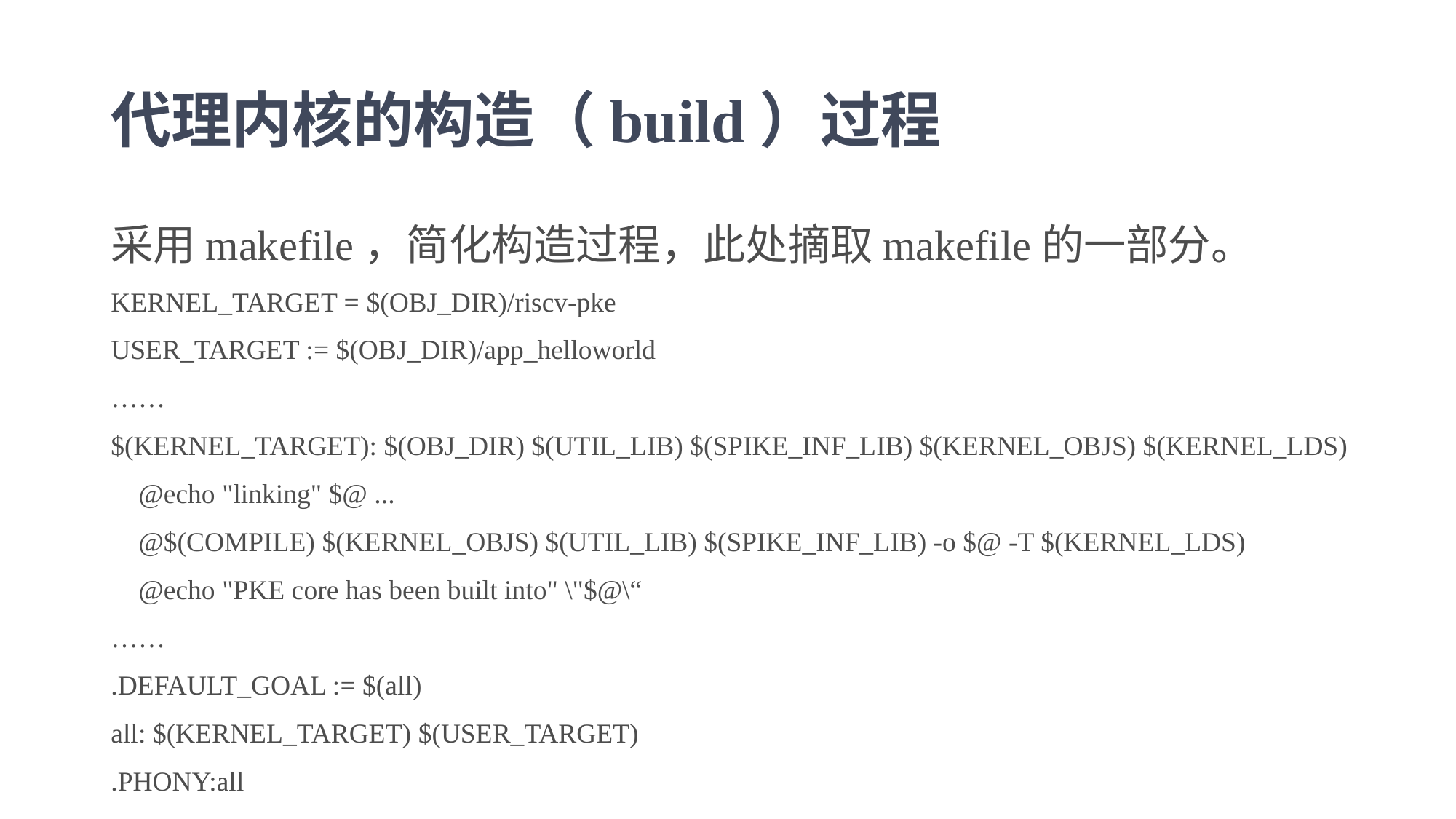

# 代理内核的构造（build）过程
采用makefile，简化构造过程，此处摘取makefile的一部分。
KERNEL_TARGET = $(OBJ_DIR)/riscv-pke
USER_TARGET := $(OBJ_DIR)/app_helloworld
……
$(KERNEL_TARGET): $(OBJ_DIR) $(UTIL_LIB) $(SPIKE_INF_LIB) $(KERNEL_OBJS) $(KERNEL_LDS)
    @echo "linking" $@ ...
    @$(COMPILE) $(KERNEL_OBJS) $(UTIL_LIB) $(SPIKE_INF_LIB) -o $@ -T $(KERNEL_LDS)
    @echo "PKE core has been built into" \"$@\“
……
.DEFAULT_GOAL := $(all)
all: $(KERNEL_TARGET) $(USER_TARGET)
.PHONY:all